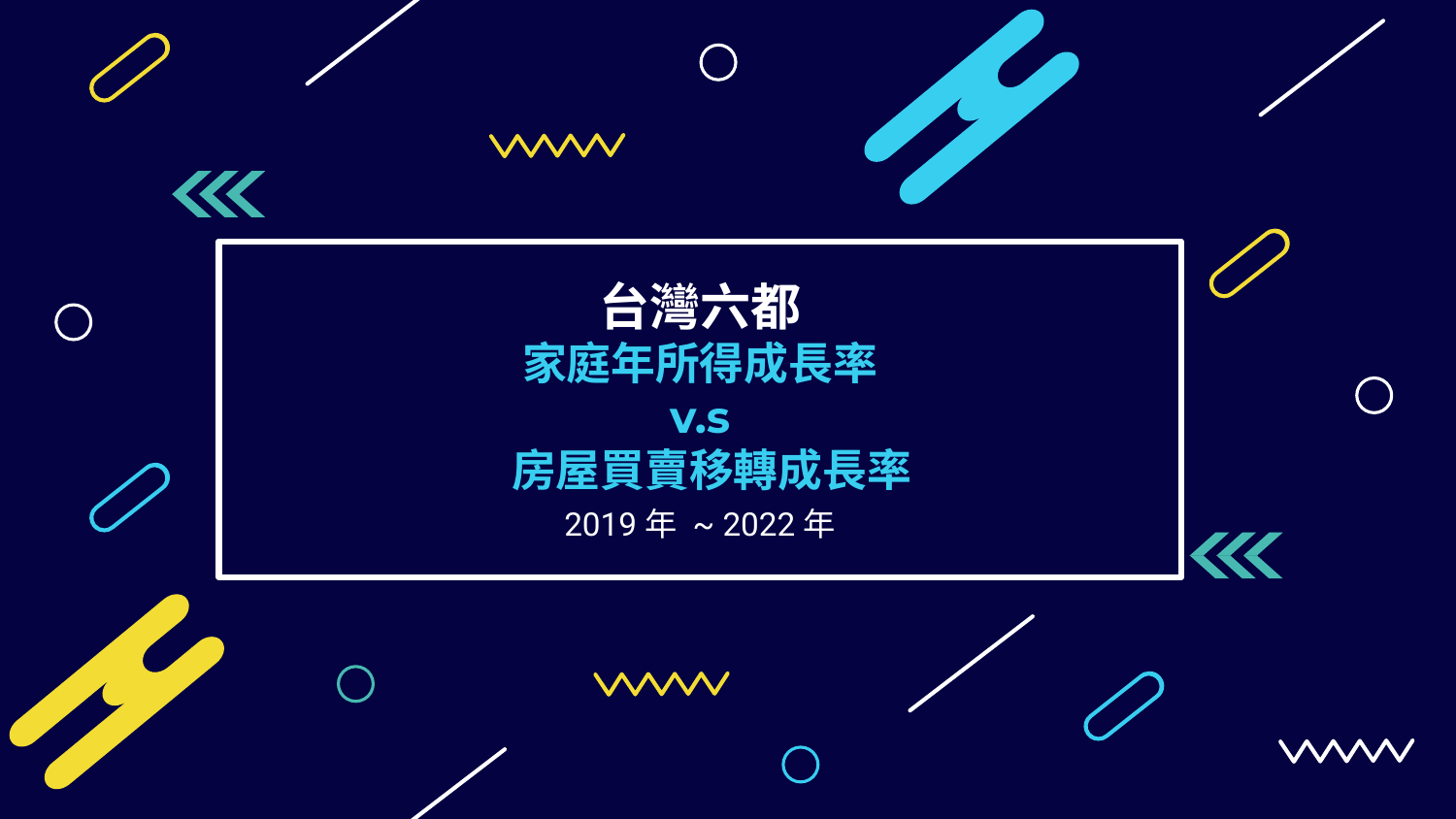

# 台灣六都
家庭年所得成長率
v.s
 房屋買賣移轉成長率

2019年 ~ 2022年